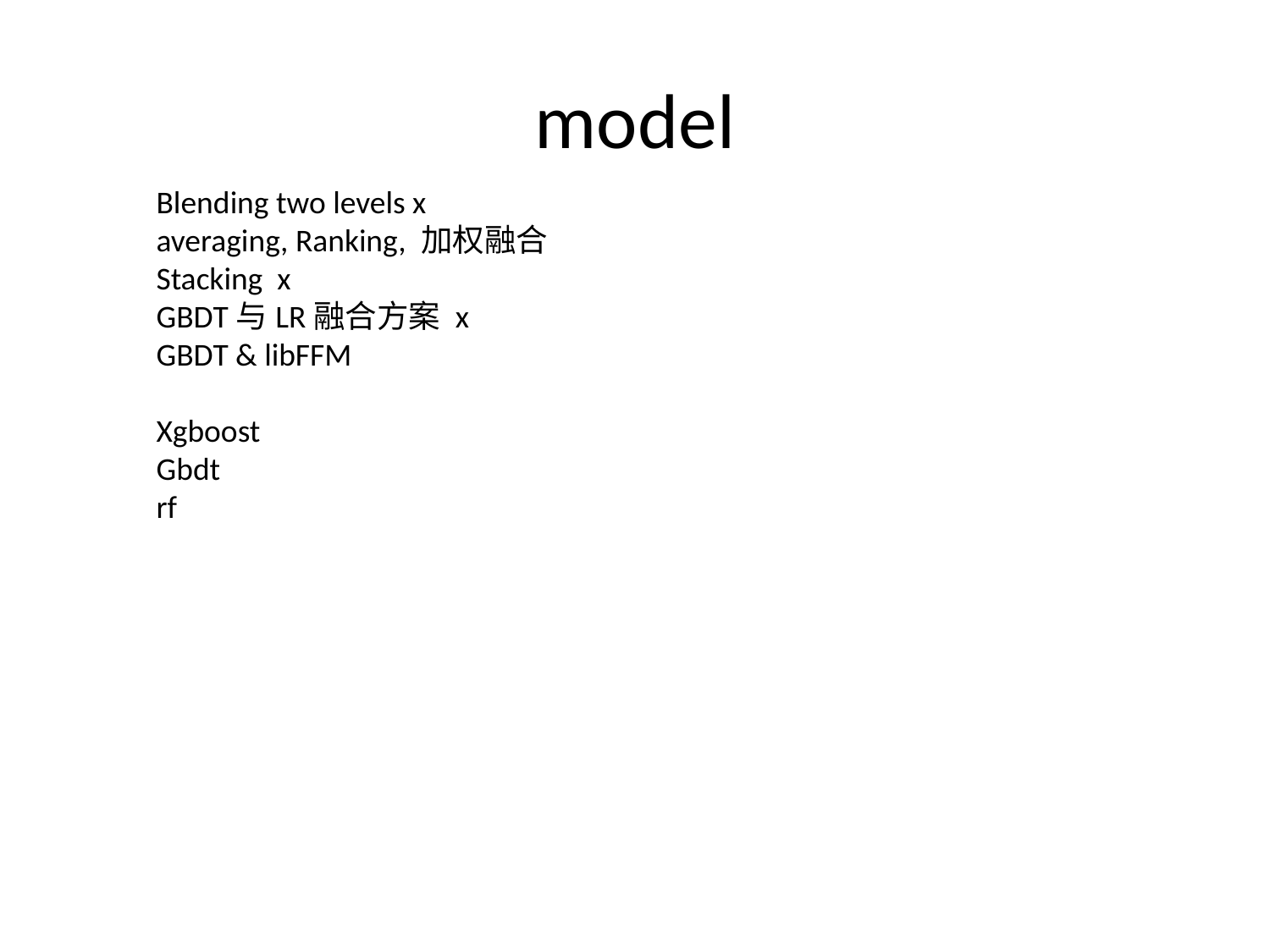

# model
Blending two levels x
averaging, Ranking, 加权融合
Stacking  x
GBDT与LR融合方案 x
GBDT & libFFM

Xgboost
Gbdt
rf